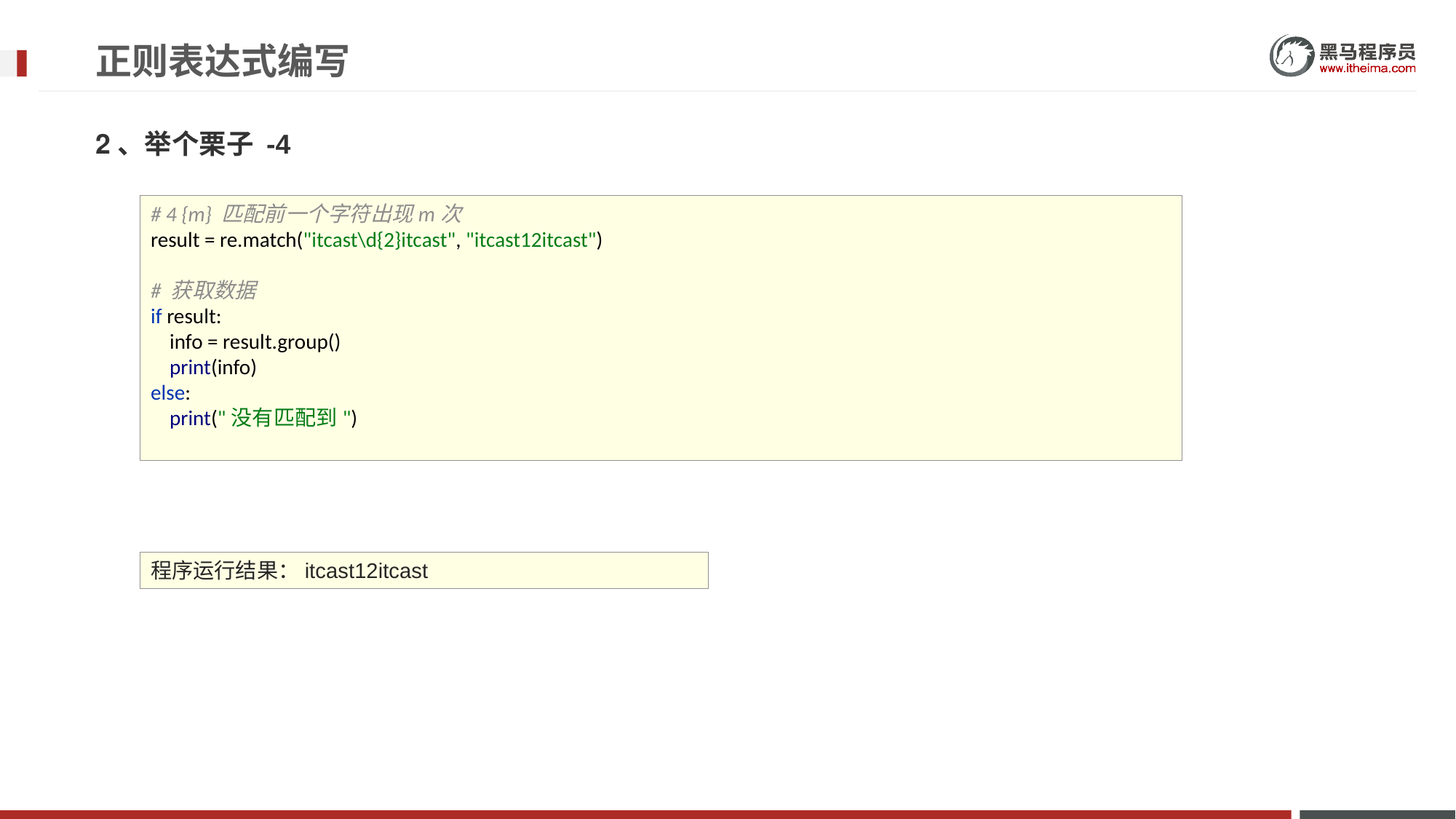

# 正则表达式编写
2、举个栗子 -4
# 4 {m} 匹配前一个字符出现m次 result = re.match("itcast\d{2}itcast", "itcast12itcast") # 获取数据 if result: info = result.group() print(info) else: print("没有匹配到")
程序运行结果：itcast12itcast